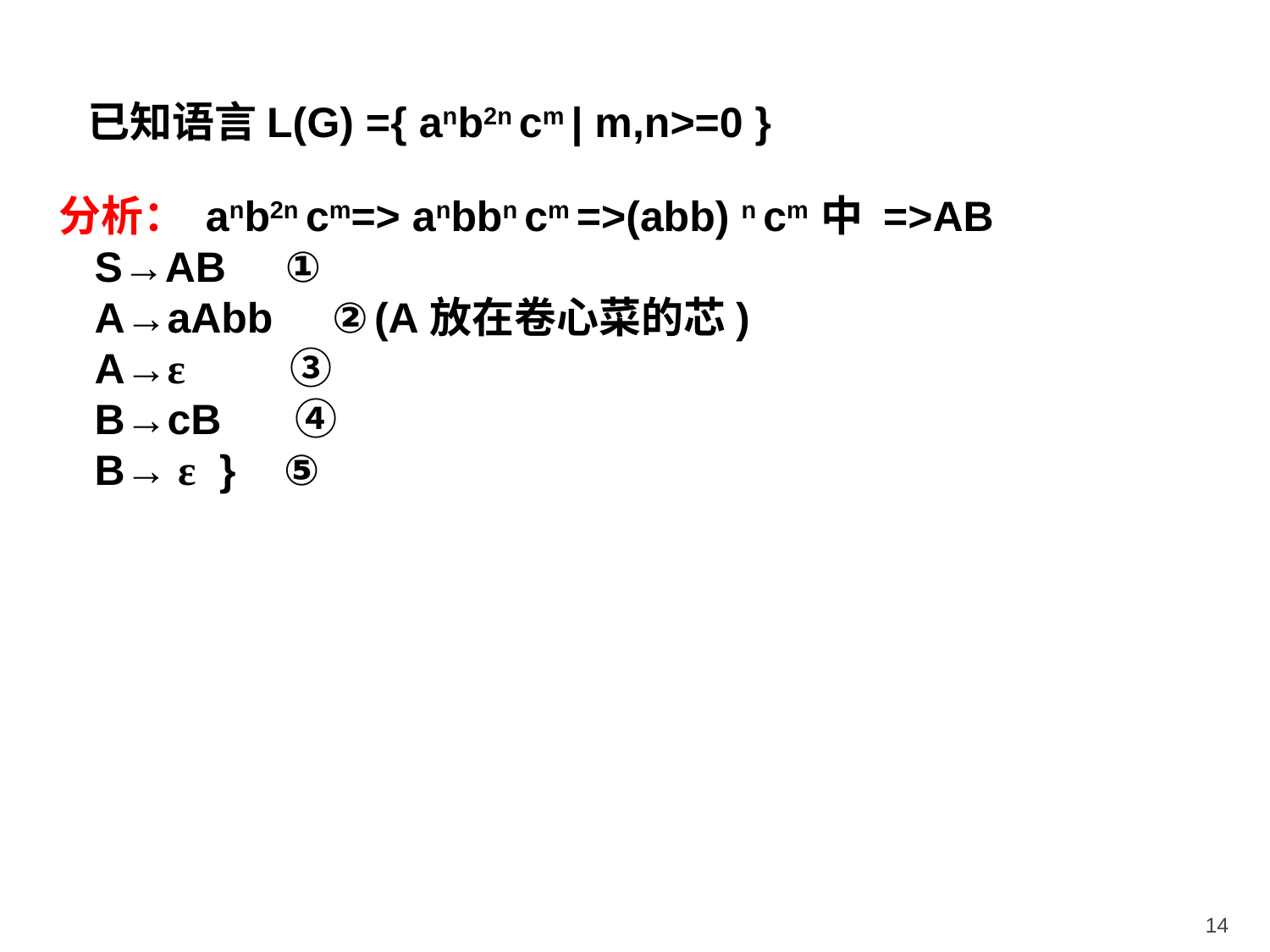

已知语言L(G) ={ anb2n cm | m,n>=0 }
分析： anb2n cm=> anbbn cm =>(abb) n cm 中 =>AB
   S→AB     ①
   A→aAbb     ②(A放在卷心菜的芯)
   A→ε　　 ③
   B→cB 　 ④
   B→ ε  }    ⑤
14